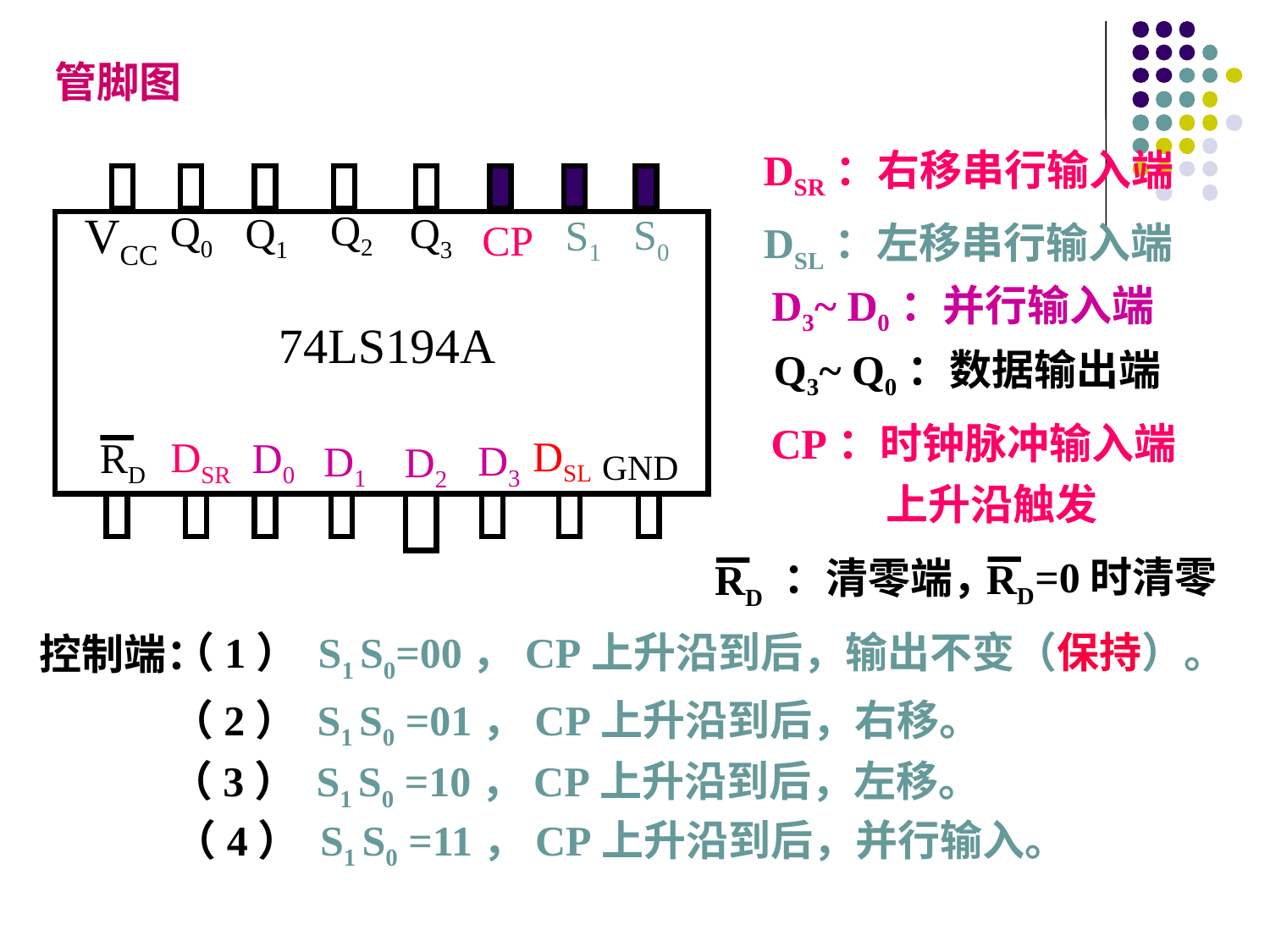

管脚图
DSR：右移串行输入端

Q2
VCC
Q0
Q1
Q3
S0
S1
CP

74LS194A
DSL
DSR
RD

D0
D3
D1
D2
GND

DSL：左移串行输入端
D3~ D0：并行输入端
Q3~ Q0：数据输出端
CP：时钟脉冲输入端
上升沿触发
=0时清零
：清零端，
RD

RD

控制端：
（1） S1 S0=00，CP上升沿到后，输出不变（保持）。
（2） S1 S0 =01，CP上升沿到后，右移。
（3） S1 S0 =10，CP上升沿到后，左移。
（4） S1 S0 =11，CP上升沿到后，并行输入。